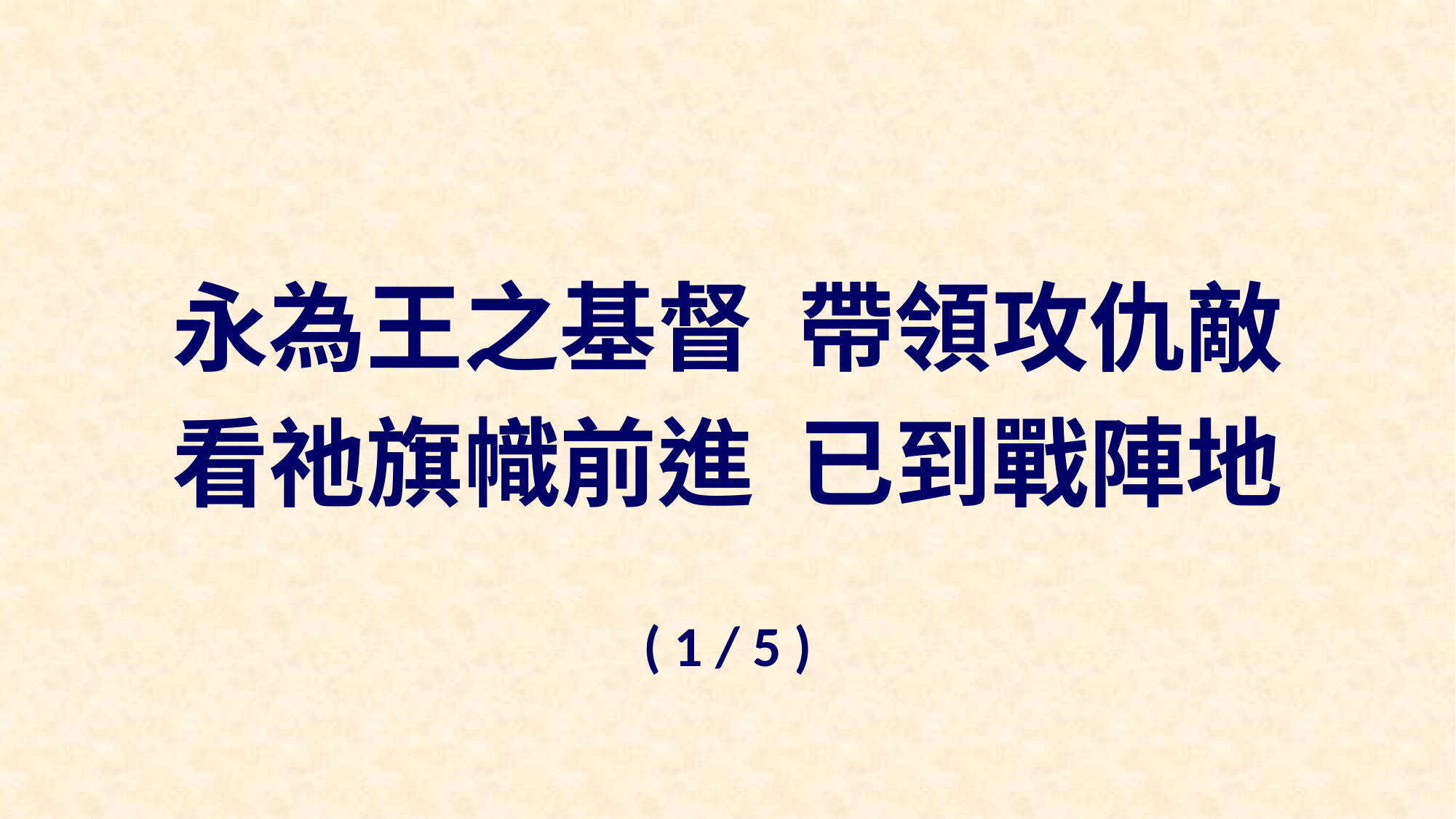

永為王之基督  帶領攻仇敵
看祂旗幟前進  已到戰陣地
( 1 / 5 )